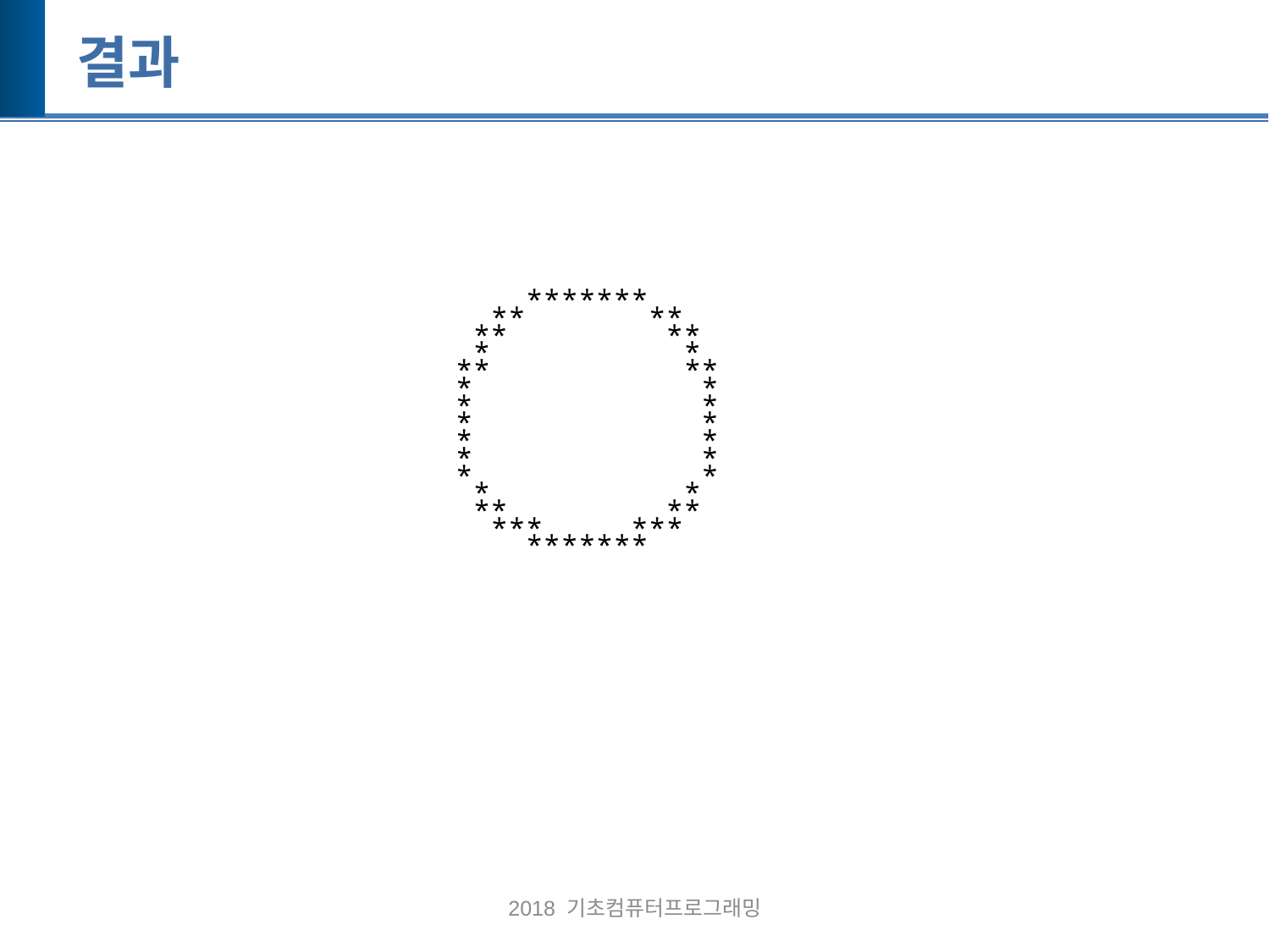

# 결과

       *******
     **       **
    **         **
    *           *
   **           **
   *             *
   *             *
   *             *
   *             *
   *             *
   *             *
    *           *
    **         **
     ***     ***
       *******
2018 기초컴퓨터프로그래밍